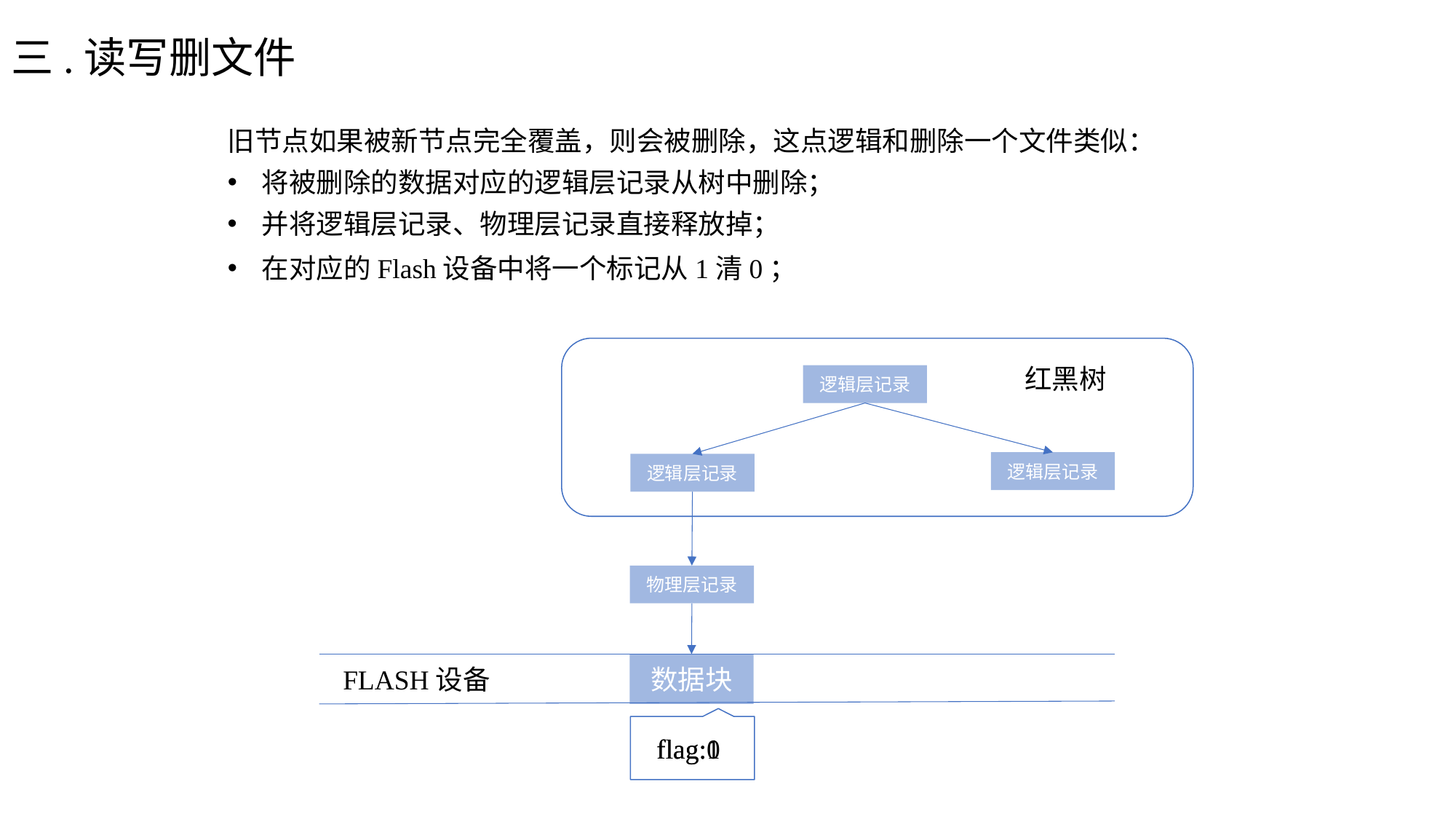

# 三.读写删文件
旧节点如果被新节点完全覆盖，则会被删除，这点逻辑和删除一个文件类似：
将被删除的数据对应的逻辑层记录从树中删除；
并将逻辑层记录、物理层记录直接释放掉；
在对应的Flash设备中将一个标记从1清0；

红黑树
逻辑层记录
逻辑层记录
逻辑层记录
物理层记录
数据块
FLASH设备

flag:1
flag:0